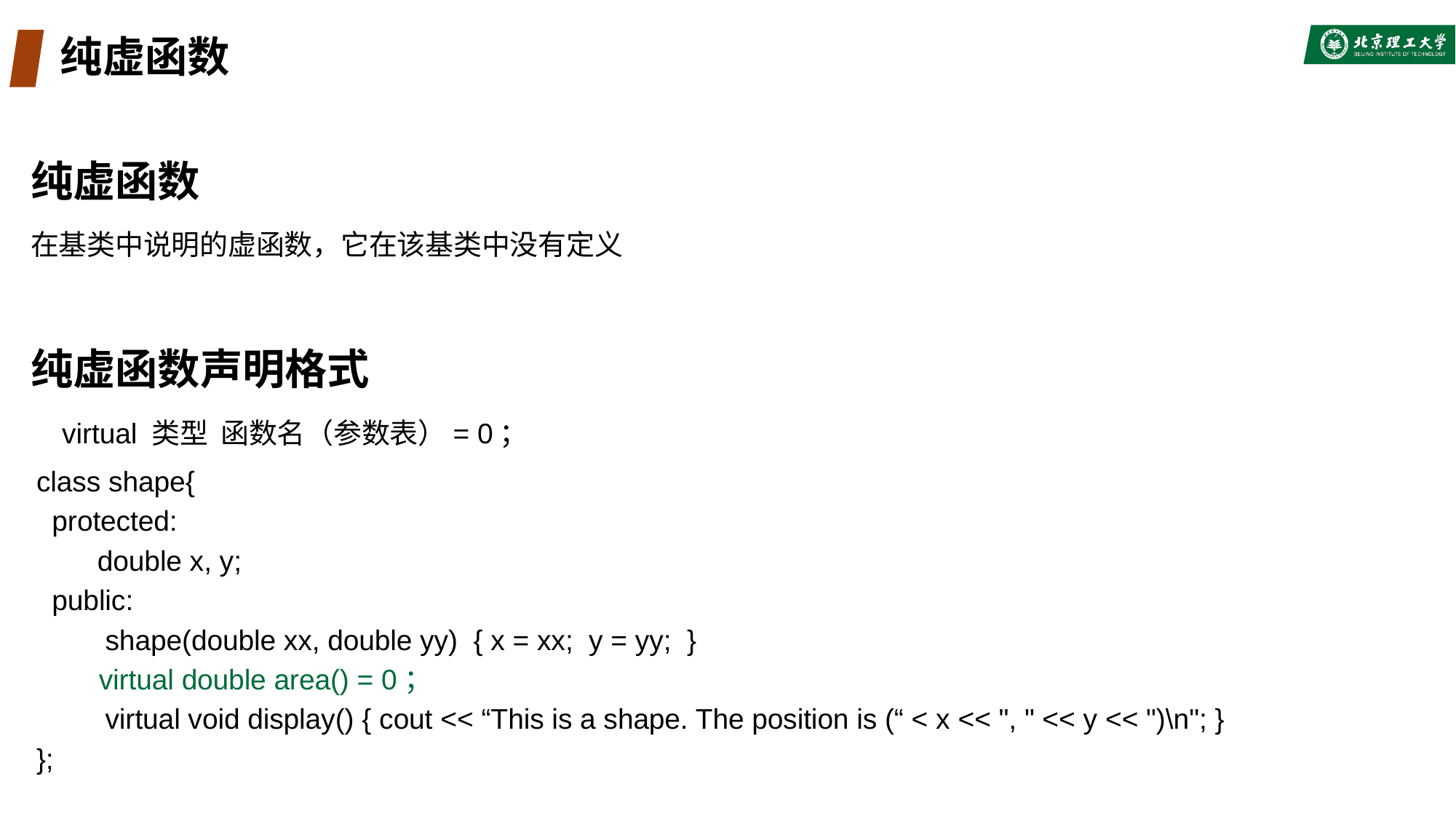

# 纯虚函数
纯虚函数
在基类中说明的虚函数，它在该基类中没有定义

纯虚函数声明格式
    virtual 类型  函数名（参数表）= 0；
class shape{
  protected:
	double x, y;
  public:
	 shape(double xx, double yy)  { x = xx;  y = yy;  }
        virtual double area() = 0；
	 virtual void display() { cout << “This is a shape. The position is (“ < x << ", " << y << ")\n"; }
};